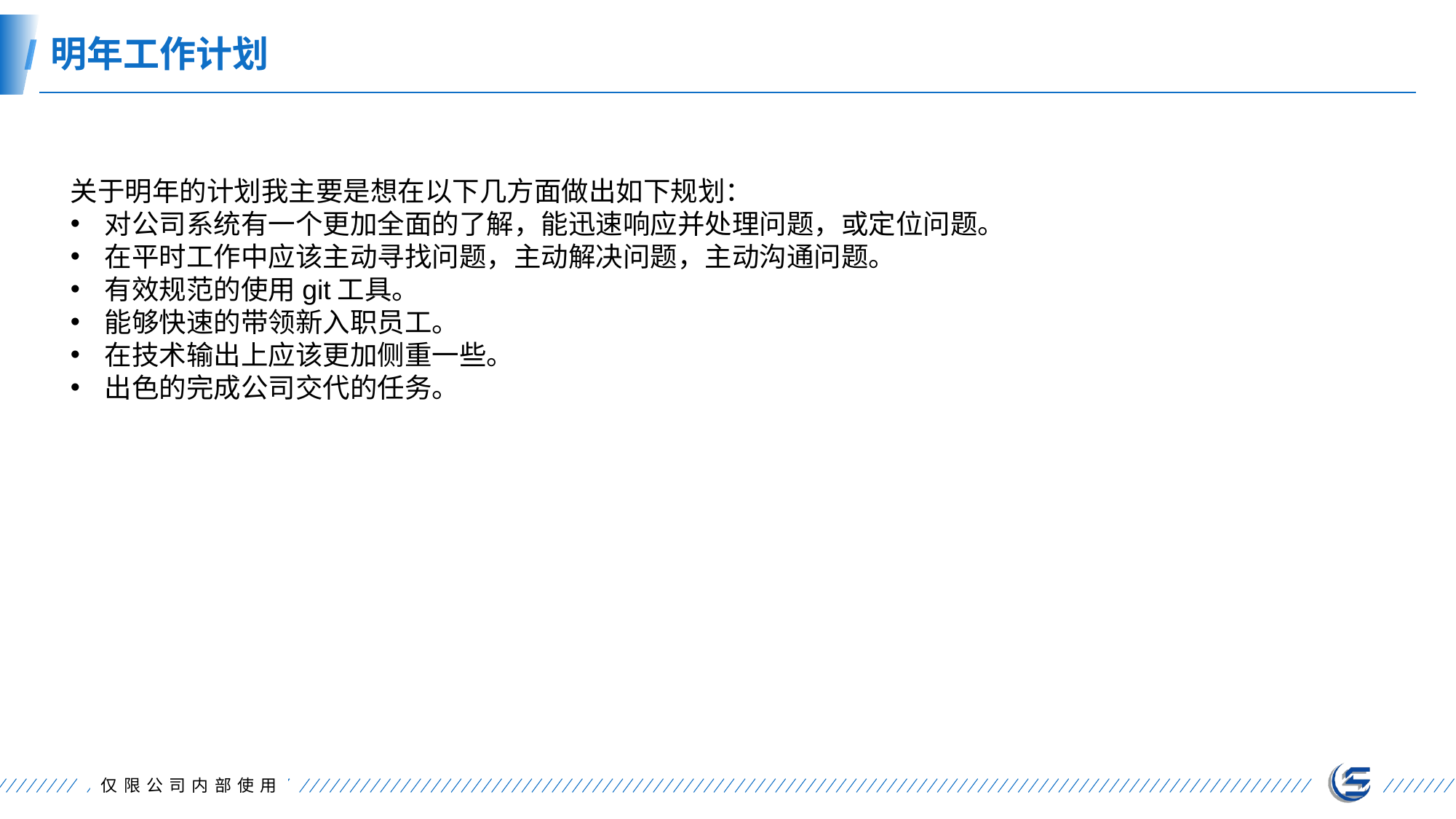

明年工作计划
关于明年的计划我主要是想在以下几方面做出如下规划：
对公司系统有一个更加全面的了解，能迅速响应并处理问题，或定位问题。
在平时工作中应该主动寻找问题，主动解决问题，主动沟通问题。
有效规范的使用git工具。
能够快速的带领新入职员工。
在技术输出上应该更加侧重一些。
出色的完成公司交代的任务。